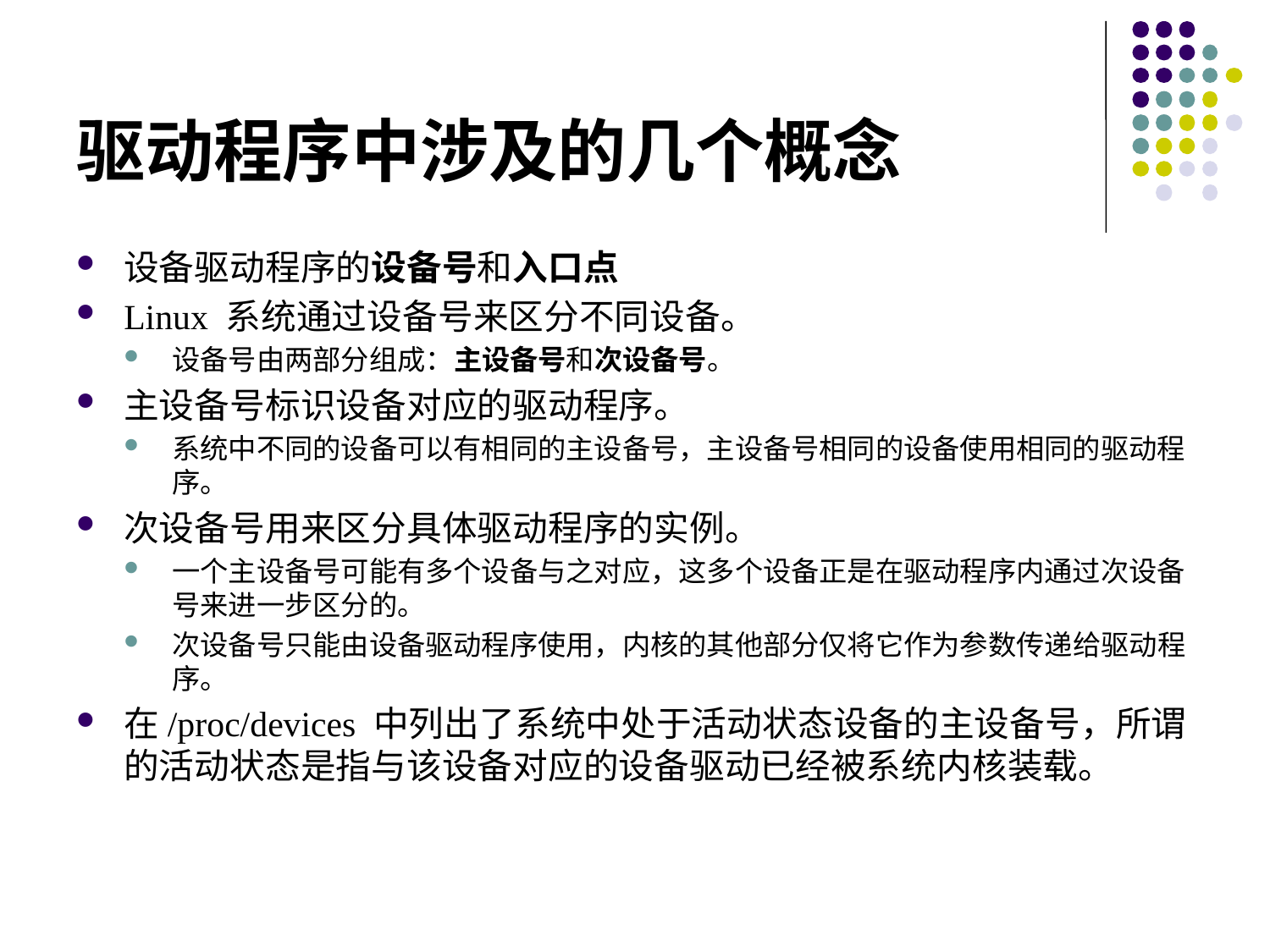

# 驱动程序中涉及的几个概念
设备驱动程序的设备号和入口点
Linux 系统通过设备号来区分不同设备。
设备号由两部分组成：主设备号和次设备号。
主设备号标识设备对应的驱动程序。
系统中不同的设备可以有相同的主设备号，主设备号相同的设备使用相同的驱动程序。
次设备号用来区分具体驱动程序的实例。
一个主设备号可能有多个设备与之对应，这多个设备正是在驱动程序内通过次设备号来进一步区分的。
次设备号只能由设备驱动程序使用，内核的其他部分仅将它作为参数传递给驱动程序。
在/proc/devices 中列出了系统中处于活动状态设备的主设备号，所谓的活动状态是指与该设备对应的设备驱动已经被系统内核装载。